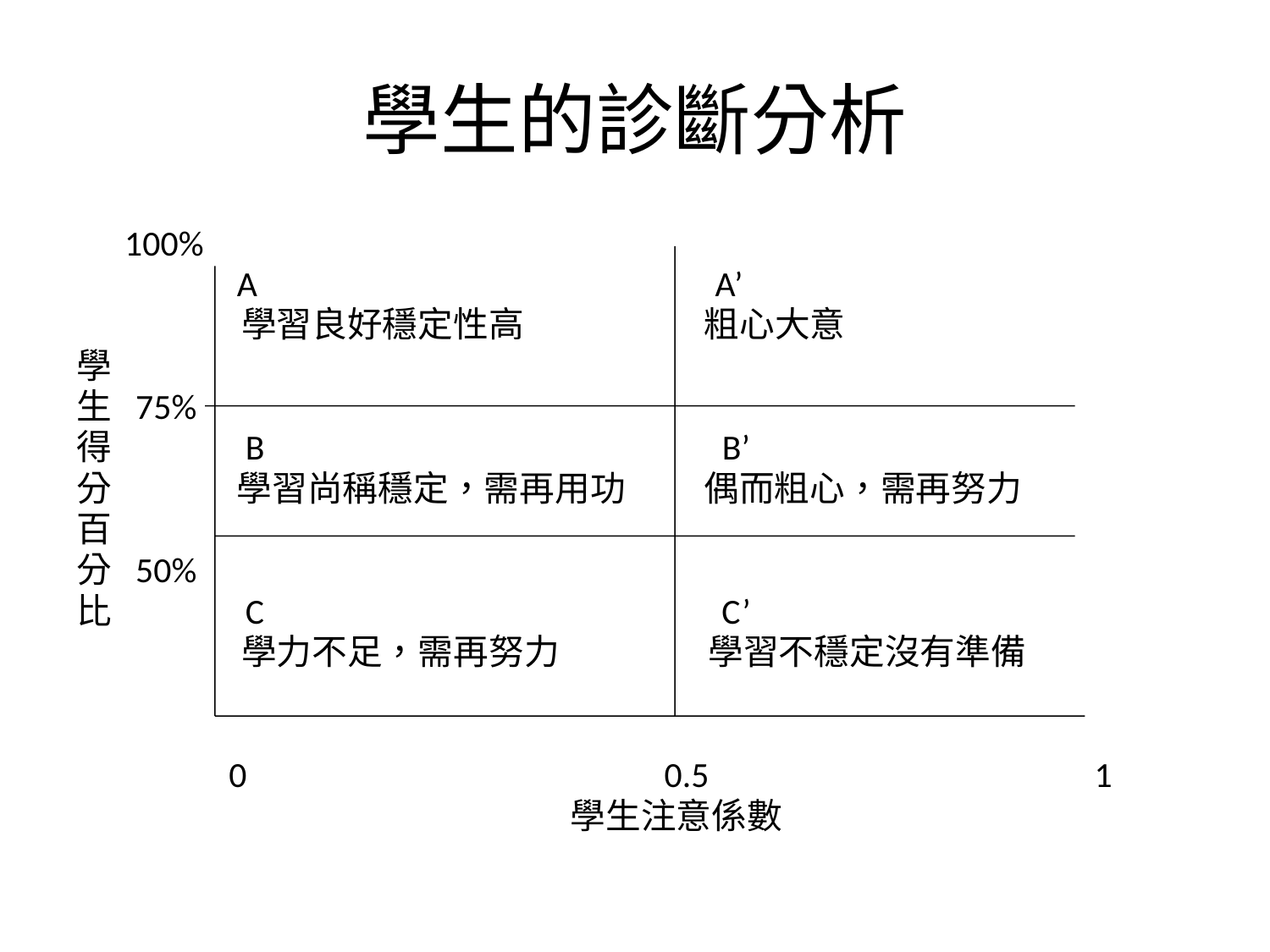

# 學生的診斷分析
      100%
                    A                                                         A’
                    學習良好穩定性高                       粗心大意
學
生  75%
得                B                                                         B’
分                學習尚稱穩定，需再用功          偶而粗心，需再努力
百
分  50%
比                C                                                         C’
                    學力不足，需再努力                   學習不穩定沒有準備

                   0                                                    0.5                                                1
                                                              學生注意係數